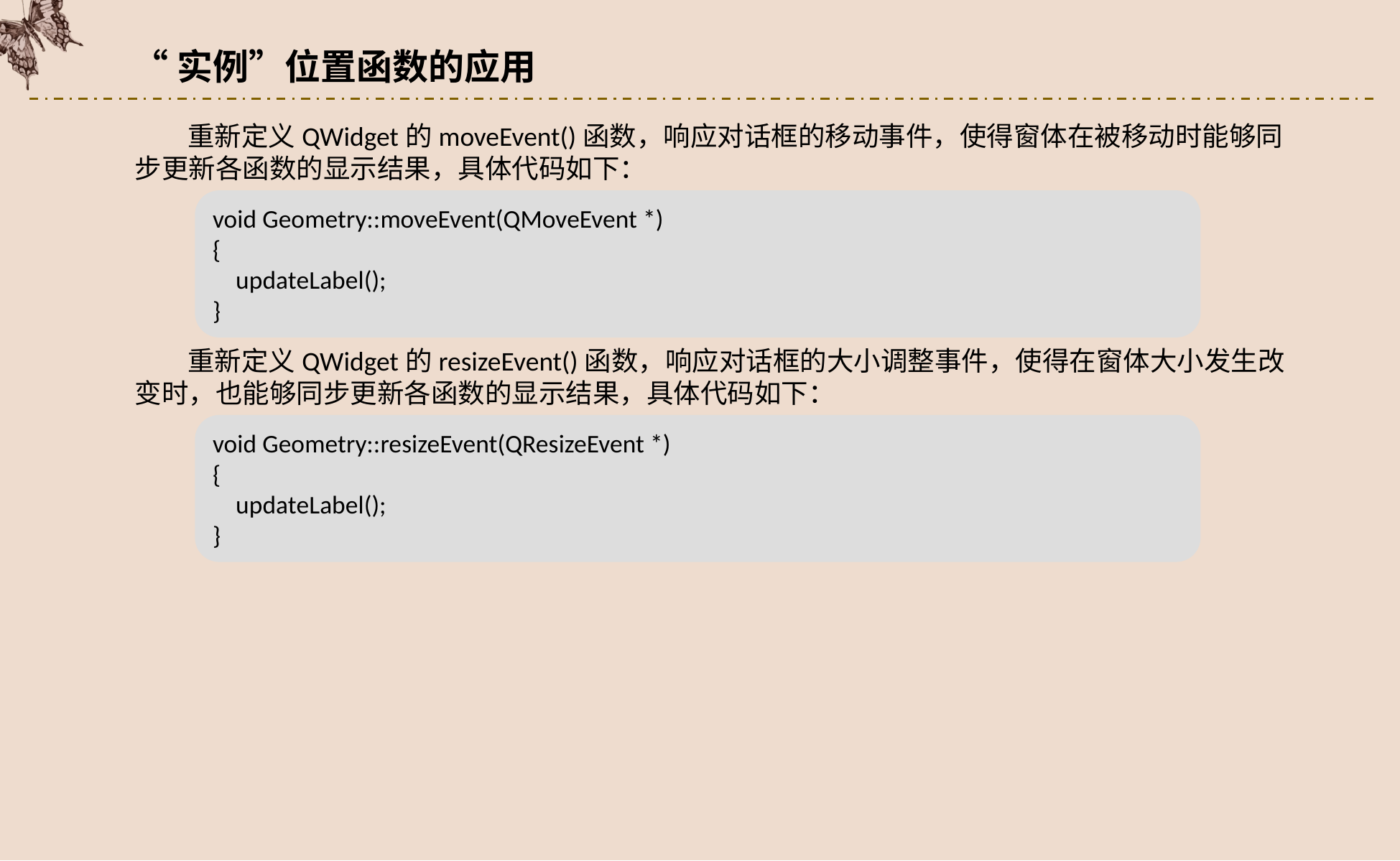

“实例”位置函数的应用
重新定义QWidget的moveEvent()函数，响应对话框的移动事件，使得窗体在被移动时能够同步更新各函数的显示结果，具体代码如下：
void Geometry::moveEvent(QMoveEvent *)
{
    updateLabel();
}
重新定义QWidget的resizeEvent()函数，响应对话框的大小调整事件，使得在窗体大小发生改变时，也能够同步更新各函数的显示结果，具体代码如下：
void Geometry::resizeEvent(QResizeEvent *)
{
    updateLabel();
}